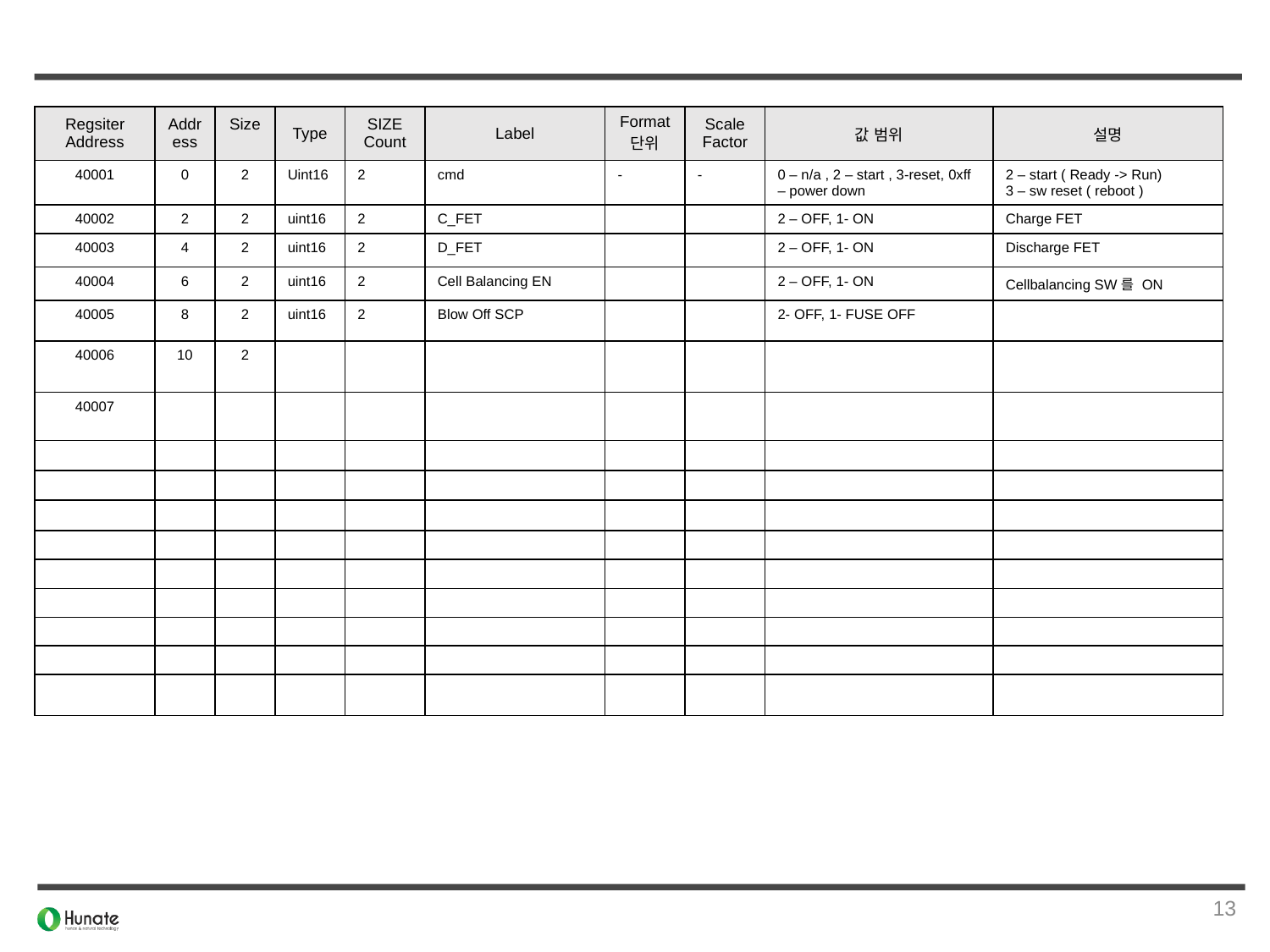

| Regsiter Address | Address | Size | Type | SIZE Count | Label | Format 단위 | Scale Factor | 값 범위 | 설명 |
| --- | --- | --- | --- | --- | --- | --- | --- | --- | --- |
| 40001 | 0 | 2 | Uint16 | 2 | cmd | - | - | 0 – n/a , 2 – start , 3-reset, 0xff – power down | 2 – start ( Ready -> Run) 3 – sw reset ( reboot ) |
| 40002 | 2 | 2 | uint16 | 2 | C\_FET |  |  | 2 – OFF, 1- ON | Charge FET |
| 40003 | 4 | 2 | uint16 | 2 | D\_FET |  |  | 2 – OFF, 1- ON | Discharge FET |
| 40004 | 6 | 2 | uint16 | 2 | Cell Balancing EN |  |  | 2 – OFF, 1- ON | Cellbalancing SW를 ON |
| 40005 | 8 | 2 | uint16 | 2 | Blow Off SCP |  |  | 2- OFF, 1- FUSE OFF |  |
| 40006 | 10 | 2 |  |  |  |  |  |  |  |
| 40007 |  |  |  |  |  |  |  |  |  |
|  |  |  |  |  |  |  |  |  |  |
|  |  |  |  |  |  |  |  |  |  |
|  |  |  |  |  |  |  |  |  |  |
|  |  |  |  |  |  |  |  |  |  |
|  |  |  |  |  |  |  |  |  |  |
|  |  |  |  |  |  |  |  |  |  |
|  |  |  |  |  |  |  |  |  |  |
|  |  |  |  |  |  |  |  |  |  |
|  |  |  |  |  |  |  |  |  |  |
13